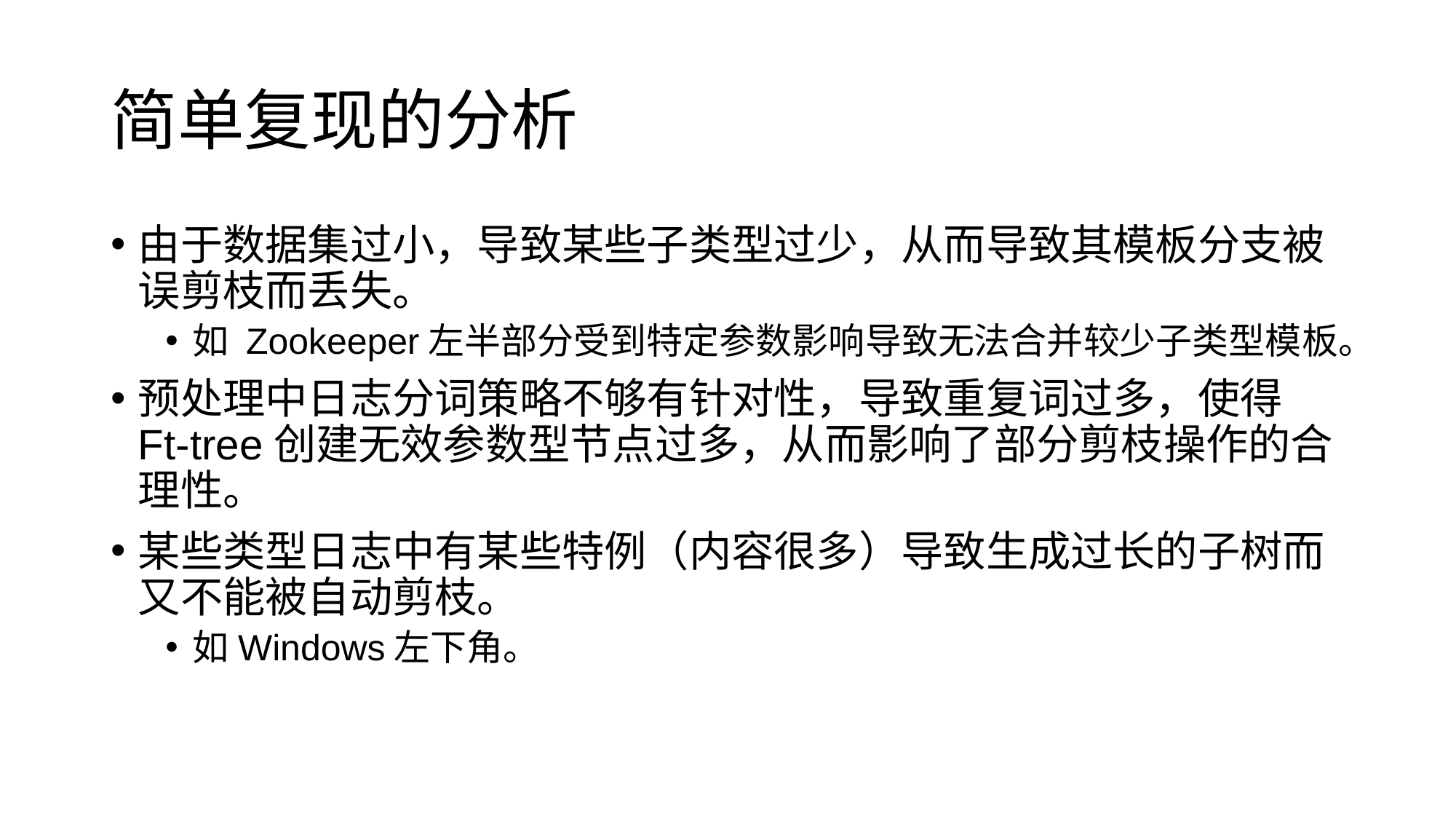

# 简单复现的分析
由于数据集过小，导致某些子类型过少，从而导致其模板分支被误剪枝而丢失。
如 Zookeeper左半部分受到特定参数影响导致无法合并较少子类型模板。
预处理中日志分词策略不够有针对性，导致重复词过多，使得Ft-tree创建无效参数型节点过多，从而影响了部分剪枝操作的合理性。
某些类型日志中有某些特例（内容很多）导致生成过长的子树而又不能被自动剪枝。
如Windows左下角。